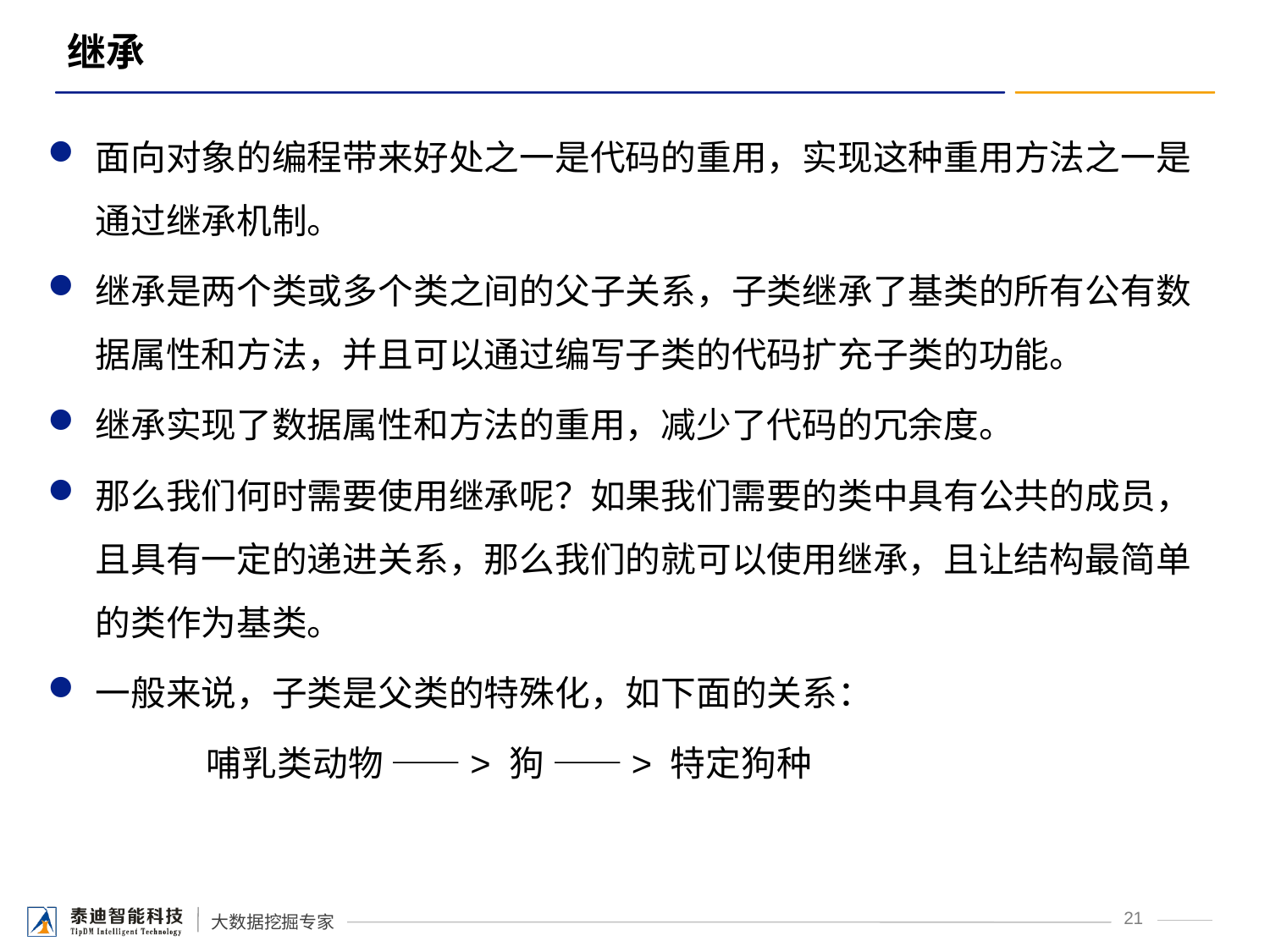

# 继承
面向对象的编程带来好处之一是代码的重用，实现这种重用方法之一是通过继承机制。
继承是两个类或多个类之间的父子关系，子类继承了基类的所有公有数据属性和方法，并且可以通过编写子类的代码扩充子类的功能。
继承实现了数据属性和方法的重用，减少了代码的冗余度。
那么我们何时需要使用继承呢？如果我们需要的类中具有公共的成员，且具有一定的递进关系，那么我们的就可以使用继承，且让结构最简单的类作为基类。
一般来说，子类是父类的特殊化，如下面的关系：
	   哺乳类动物 ——> 狗 ——> 特定狗种